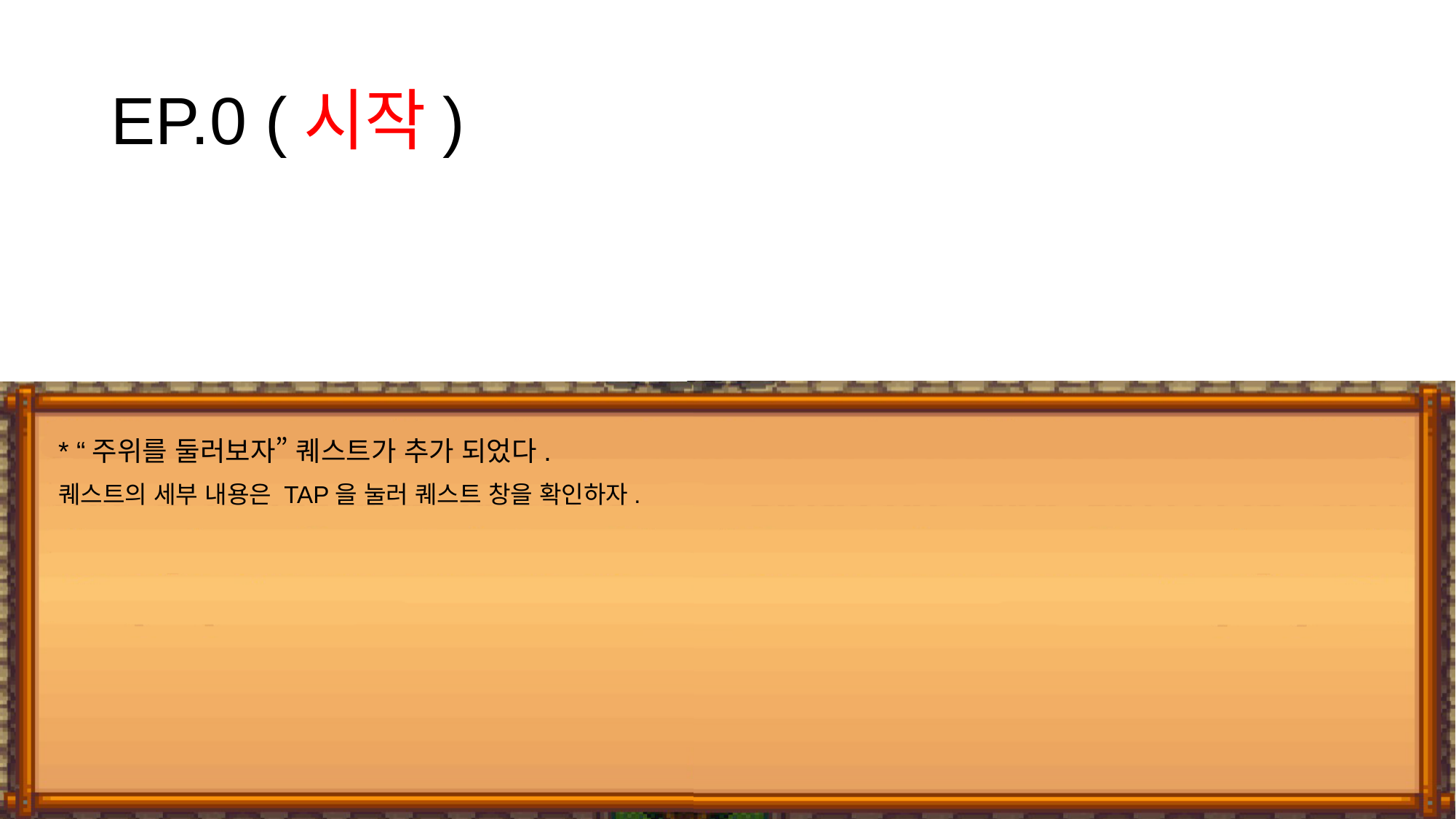

# EP.0 (시작)
* “주위를 둘러보자” 퀘스트가 추가 되었다.
퀘스트의 세부 내용은 TAP을 눌러 퀘스트 창을 확인하자.